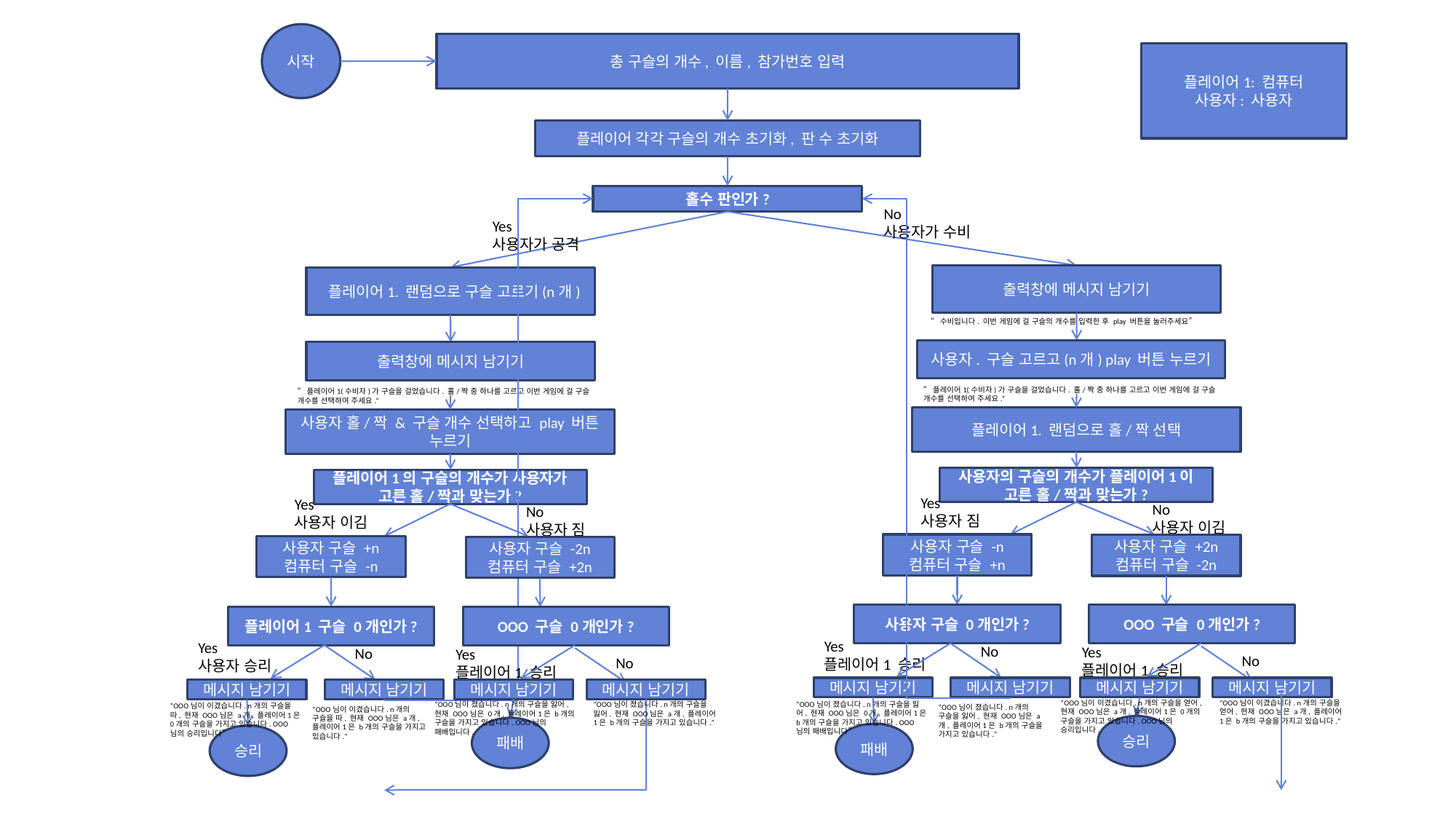

시작
총 구슬의 개수, 이름, 참가번호 입력
플레이어1: 컴퓨터
사용자: 사용자
플레이어 각각 구슬의 개수 초기화, 판 수 초기화
홀수 판인가?
No
사용자가 수비
Yes
사용자가 공격
출력창에 메시지 남기기
 플레이어1. 랜덤으로 구슬 고르기(n개)
“수비입니다. 이번 게임에 걸 구슬의 개수를 입력한 후 play 버튼을 눌러주세요”
사용자. 구슬 고르고(n개) play 버튼 누르기
출력창에 메시지 남기기
“플레이어1(수비자)가 구슬을 걸었습니다. 홀/짝 중 하나를 고르고 이번 게임에 걸 구슬 개수를 선택하여 주세요.”
“플레이어1(수비자)가 구슬을 걸었습니다. 홀/짝 중 하나를 고르고 이번 게임에 걸 구슬 개수를 선택하여 주세요.”
플레이어1. 랜덤으로 홀/짝 선택
사용자 홀/짝 & 구슬 개수 선택하고 play 버튼 누르기
사용자의 구슬의 개수가 플레이어1이 고른 홀/짝과 맞는가?
플레이어1의 구슬의 개수가 사용자가 고른 홀/짝과 맞는가?
Yes
사용자 짐
Yes
사용자 이김
No
사용자 이김
No
사용자 짐

사용자 구슬 -n
컴퓨터 구슬 +n
사용자 구슬 +2n
컴퓨터 구슬 -2n
사용자 구슬 +n
컴퓨터 구슬 -n
사용자 구슬 -2n
컴퓨터 구슬 +2n
사용자 구슬 0개인가?
OOO 구슬 0개인가?
플레이어1 구슬 0개인가?
OOO 구슬 0개인가?
Yes
플레이어1 승리
Yes
사용자 승리
No
Yes
플레이어1 승리
No
Yes
플레이어1 승리
No
No
메시지 남기기
메시지 남기기
메시지 남기기
메시지 남기기
메시지 남기기
메시지 남기기
메시지 남기기
메시지 남기기
“OOO님이 이겼습니다. n개의 구슬을 얻어, 현재 OOO님은 a개, 플레이어1은 b개의 구슬을 가지고 있습니다.”
“OOO님이 이겼습니다. n개의 구슬을 얻어, 현재 OOO님은 a개, 플레이어1은 0개의 구슬을 가지고 있습니다. OOO님의 승리입니다.
“OOO님이 졌습니다. n개의 구슬을 잃어, 현재 OOO님은 0개, 플레이어1은 b개의 구슬을 가지고 있습니다. OOO님의 패배입니다”
“OOO님이 졌습니다. n개의 구슬을 잃어, 현재 OOO님은 a개, 플레이어1은 b개의 구슬을 가지고 있습니다.”
“OOO님이 졌습니다. n개의 구슬을 잃어, 현재 OOO님은 0개, 플레이어1은 b개의 구슬을 가지고 있습니다. OOO님의 패배입니다.
“OOO님이 이겼습니다. n개의 구슬을 따, 현재 OOO님은 a개, 플레이어1은 0개의 구슬을 가지고 있습니다. OOO님의 승리입니다”
“OOO님이 졌습니다. n개의 구슬을 잃어, 현재 OOO님은 a개, 플레이어1은 b개의 구슬을 가지고 있습니다.”
“OOO님이 이겼습니다. n개의 구슬을 따, 현재 OOO님은 a개, 플레이어1은 b개의 구슬을 가지고 있습니다.”
승리
패배
패배
승리